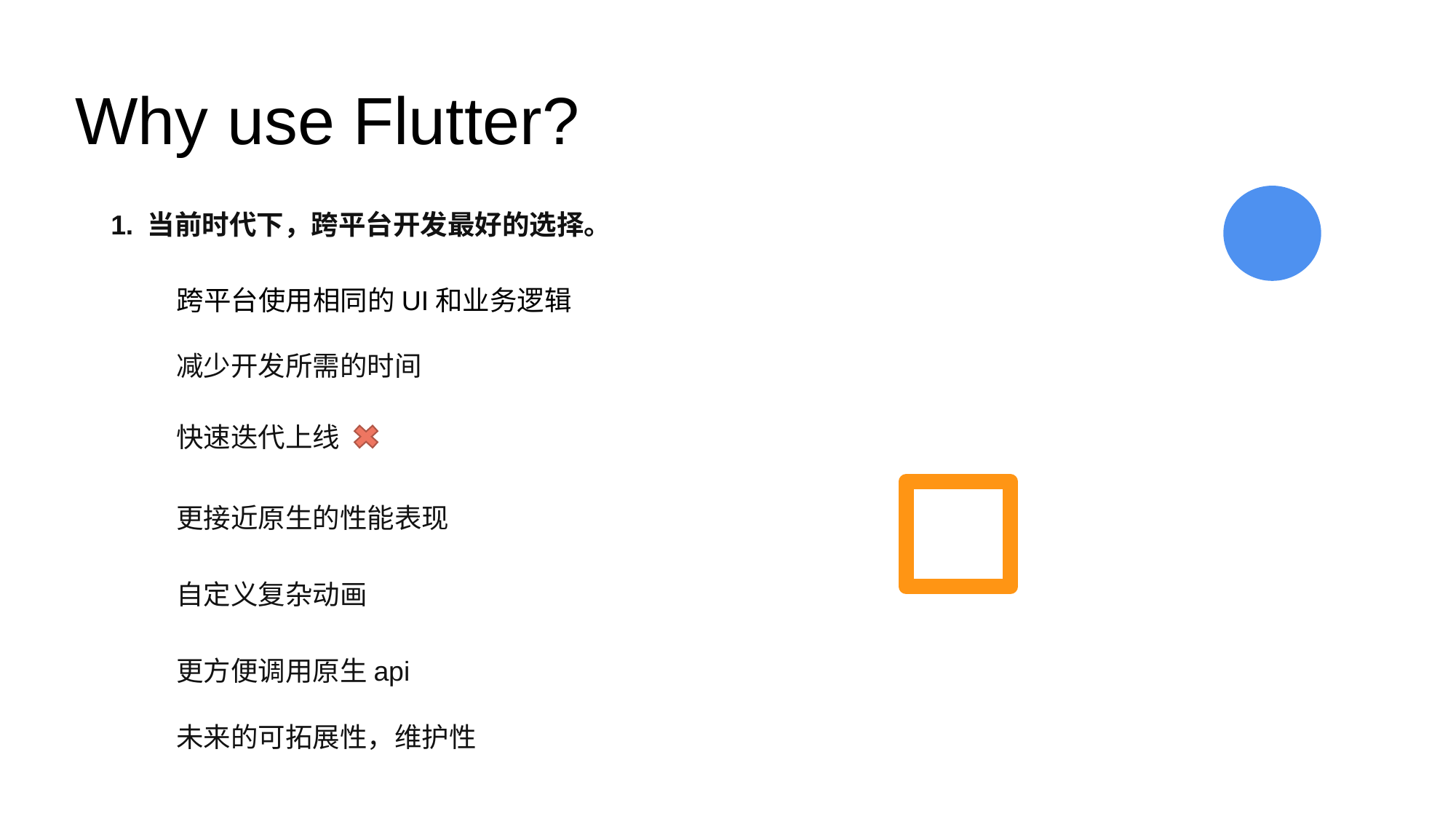

# Why use Flutter?
1. 当前时代下，跨平台开发最好的选择。
跨平台使用相同的UI和业务逻辑
减少开发所需的时间
快速迭代上线

更接近原生的性能表现
自定义复杂动画
更方便调用原生api
未来的可拓展性，维护性